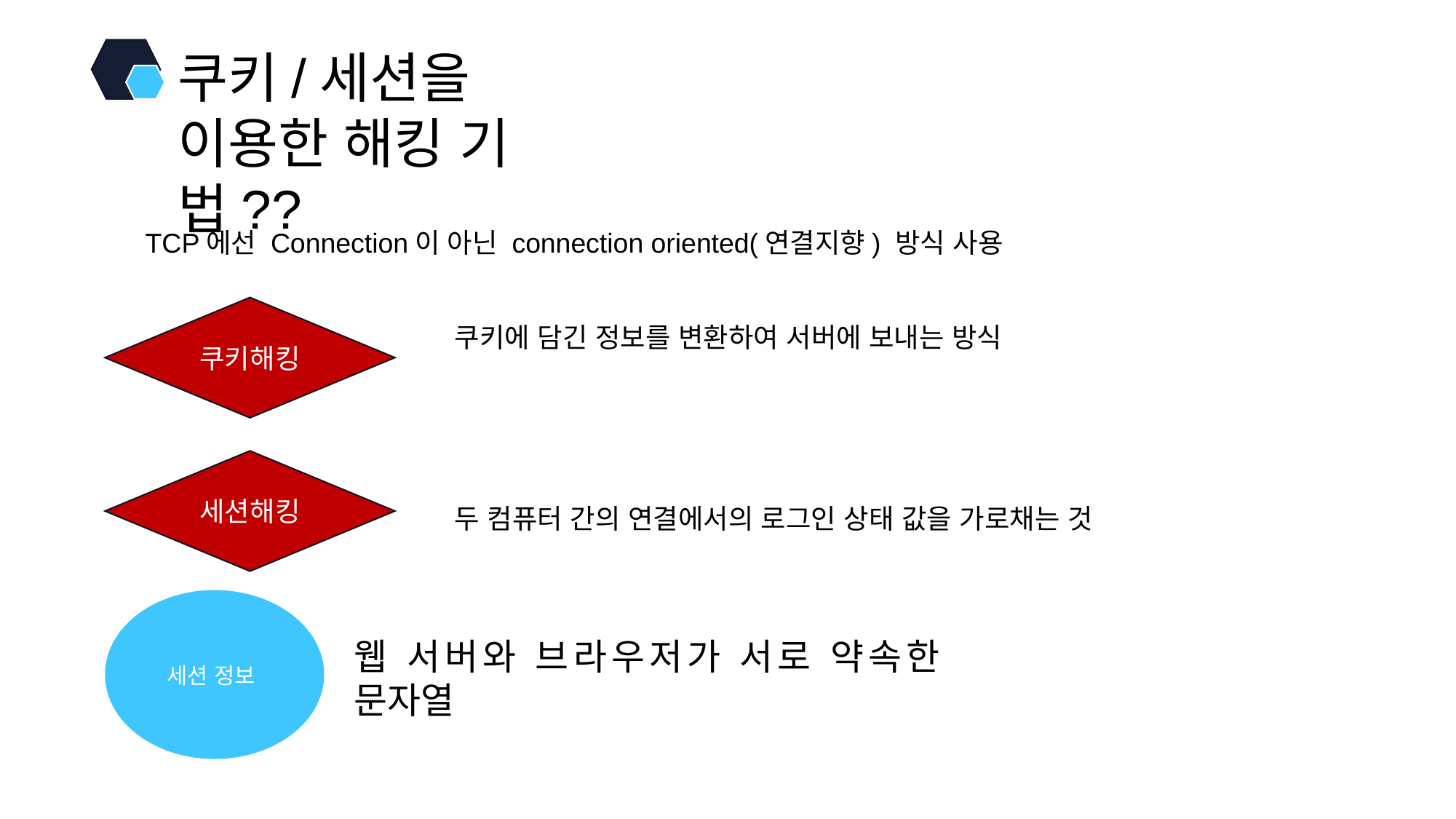

쿠키/세션을 이용한 해킹 기법??

TCP에선 Connection이 아닌 connection oriented(연결지향) 방식 사용
쿠키해킹
쿠키에 담긴 정보를 변환하여 서버에 보내는 방식
세션해킹
두 컴퓨터 간의 연결에서의 로그인 상태 값을 가로채는 것

웹 서버와 브라우저가 서로 약속한 문자열
세션 정보